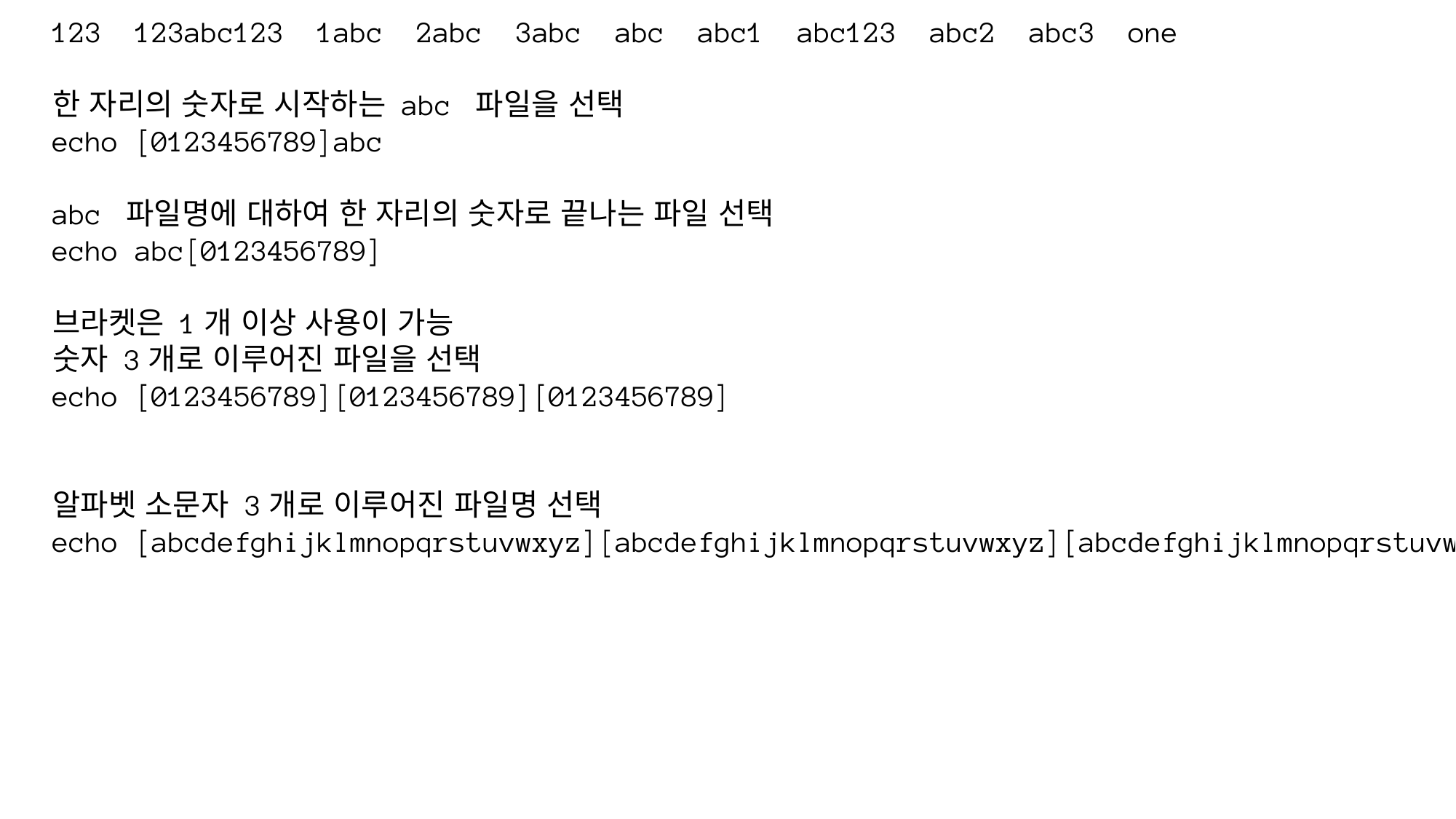

123  123abc123  1abc  2abc  3abc  abc  abc1  abc123  abc2  abc3  one

한 자리의 숫자로 시작하는 abc 파일을 선택
echo [0123456789]abc

abc 파일명에 대하여 한 자리의 숫자로 끝나는 파일 선택
echo abc[0123456789]

브라켓은 1개 이상 사용이 가능
숫자 3개로 이루어진 파일을 선택
echo [0123456789][0123456789][0123456789]

알파벳 소문자 3개로 이루어진 파일명 선택
echo [abcdefghijklmnopqrstuvwxyz][abcdefghijklmnopqrstuvwxyz][abcdefghijklmnopqrstuvwxyz]